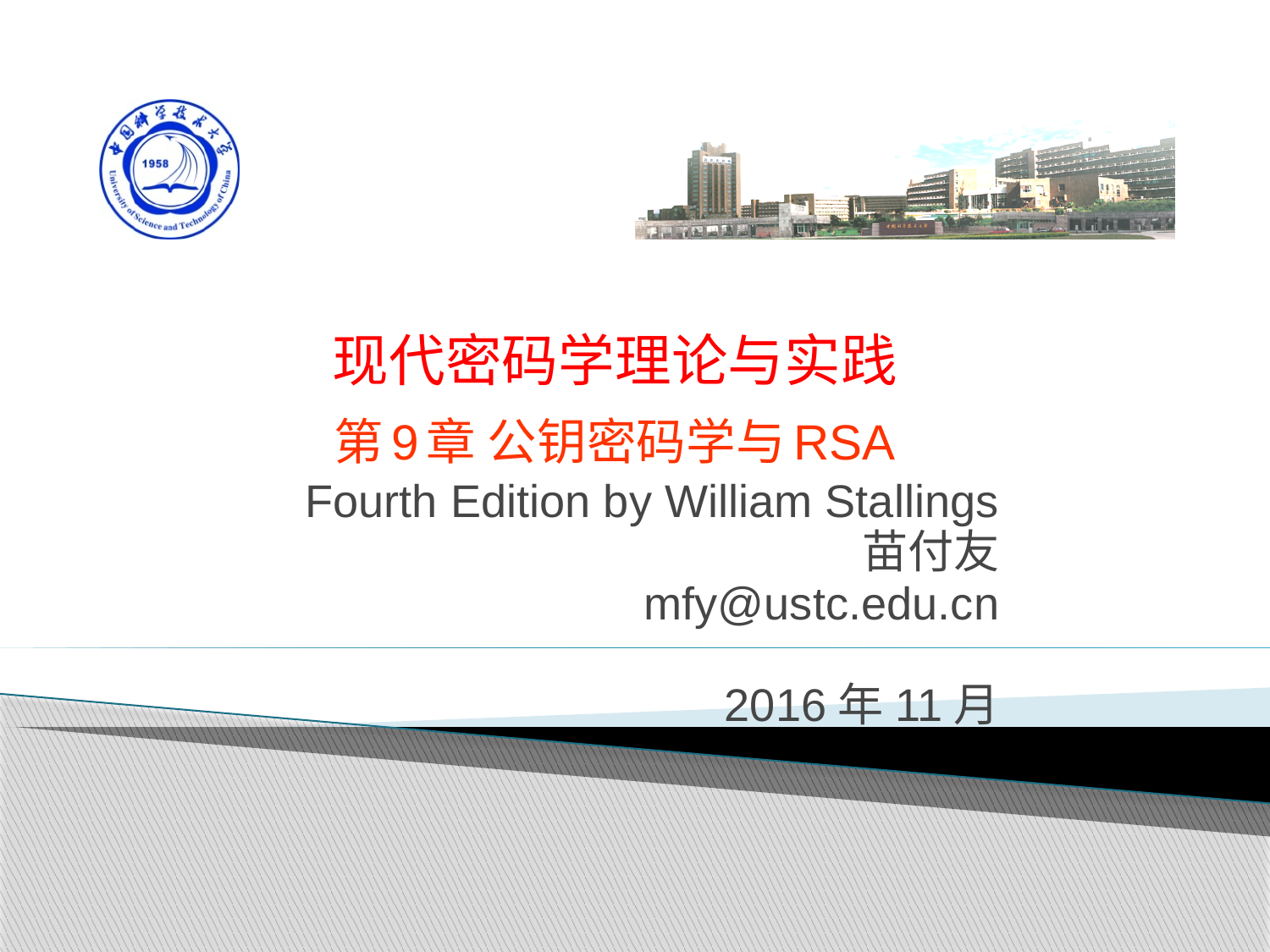

# 现代密码学理论与实践 第9章 公钥密码学与RSA
Fourth Edition by William Stallings
苗付友
mfy@ustc.edu.cn

2016年11月